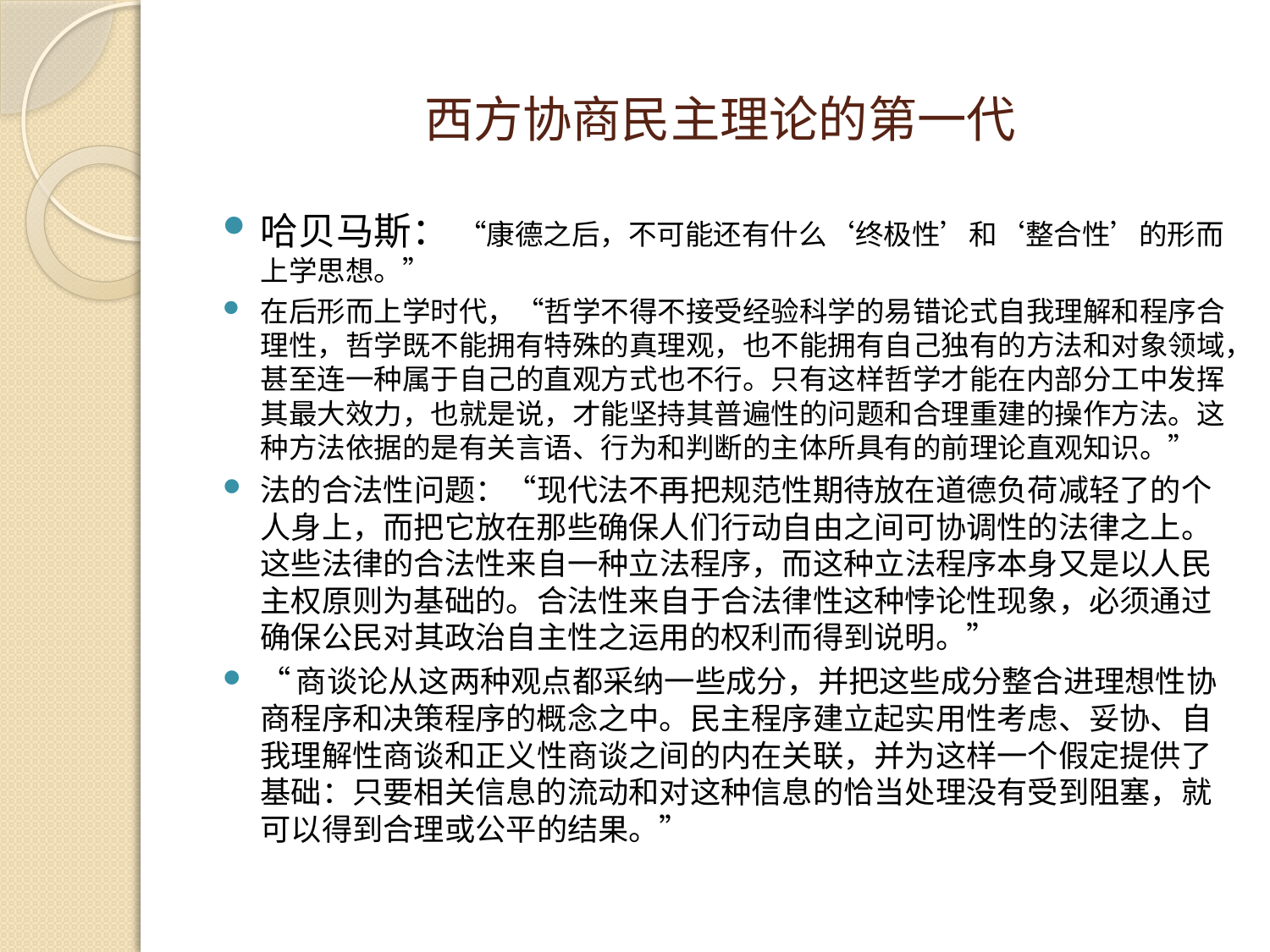

# 西方协商民主理论的第一代
哈贝马斯： “康德之后，不可能还有什么‘终极性’和‘整合性’的形而上学思想。”
在后形而上学时代，“哲学不得不接受经验科学的易错论式自我理解和程序合理性，哲学既不能拥有特殊的真理观，也不能拥有自己独有的方法和对象领域，甚至连一种属于自己的直观方式也不行。只有这样哲学才能在内部分工中发挥其最大效力，也就是说，才能坚持其普遍性的问题和合理重建的操作方法。这种方法依据的是有关言语、行为和判断的主体所具有的前理论直观知识。”
法的合法性问题：“现代法不再把规范性期待放在道德负荷减轻了的个人身上，而把它放在那些确保人们行动自由之间可协调性的法律之上。这些法律的合法性来自一种立法程序，而这种立法程序本身又是以人民主权原则为基础的。合法性来自于合法律性这种悖论性现象，必须通过确保公民对其政治自主性之运用的权利而得到说明。”
“商谈论从这两种观点都采纳一些成分，并把这些成分整合进理想性协商程序和决策程序的概念之中。民主程序建立起实用性考虑、妥协、自我理解性商谈和正义性商谈之间的内在关联，并为这样一个假定提供了基础：只要相关信息的流动和对这种信息的恰当处理没有受到阻塞，就可以得到合理或公平的结果。”